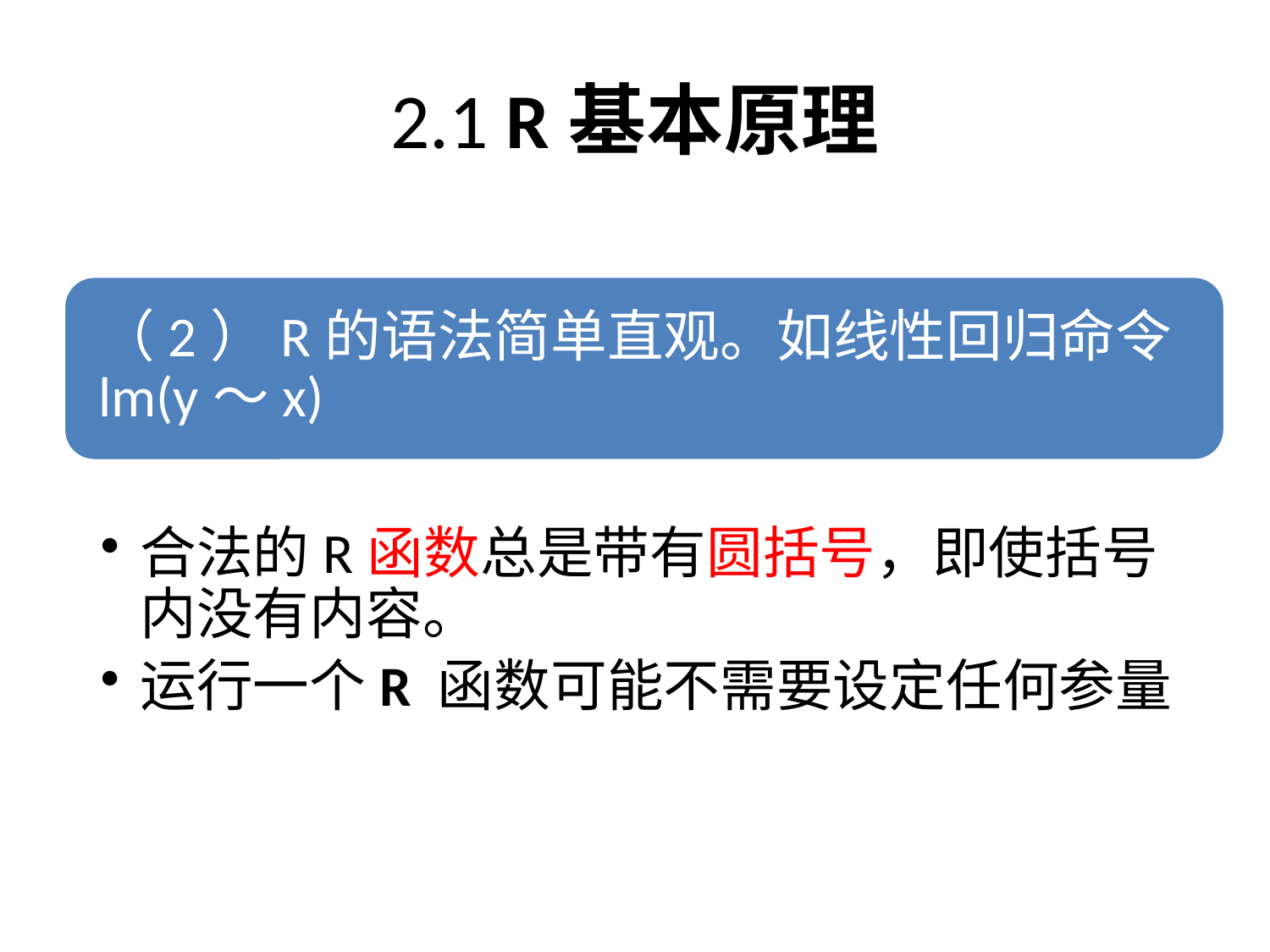

# 2.1 R基本原理
（2）R的语法简单直观。如线性回归命令lm(y～x)
合法的R函数总是带有圆括号，即使括号内没有内容。
运行一个R 函数可能不需要设定任何参量